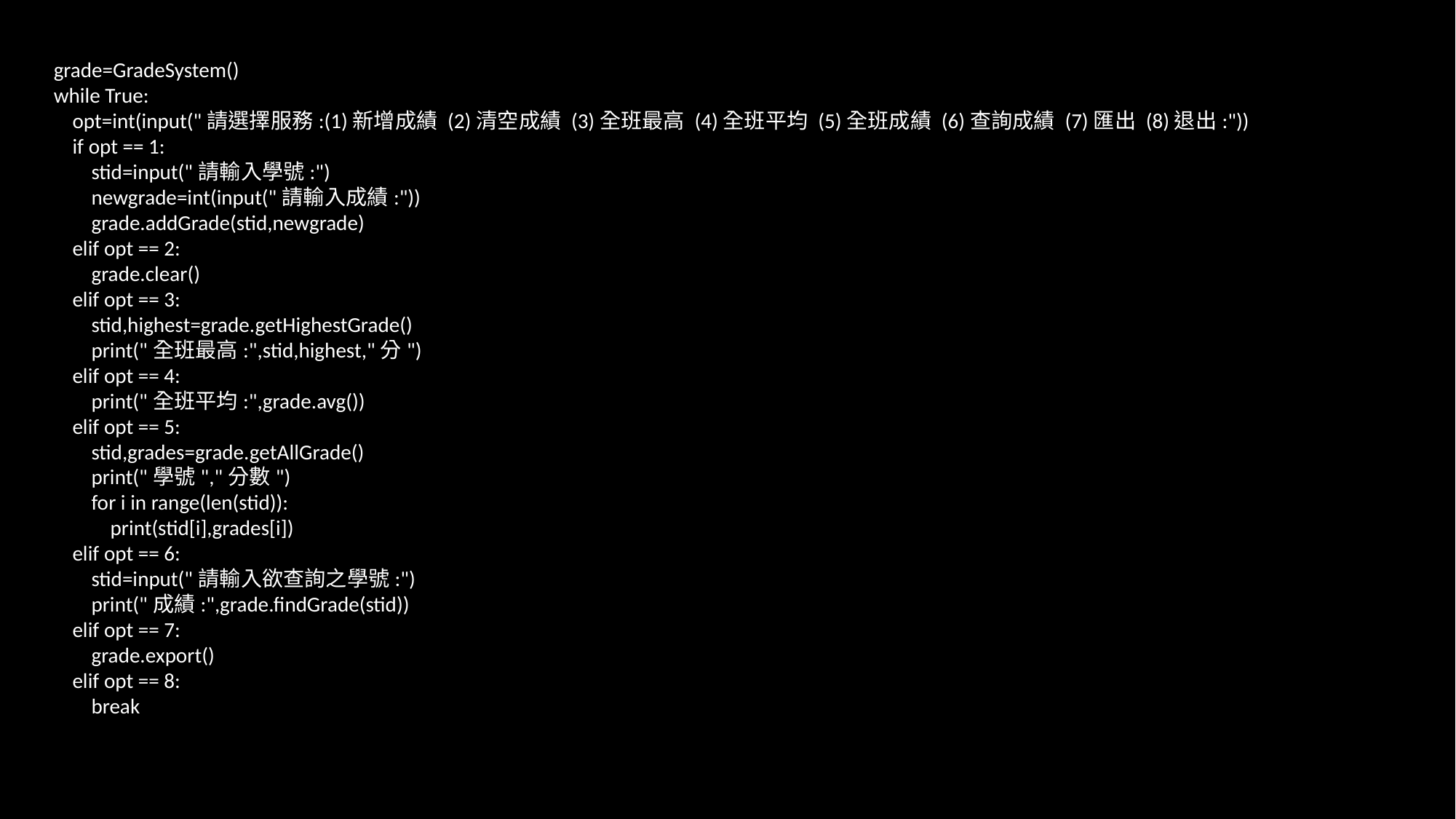

grade=GradeSystem()
while True:
    opt=int(input("請選擇服務:(1)新增成績 (2)清空成績 (3)全班最高 (4)全班平均 (5)全班成績 (6)查詢成績 (7)匯出 (8)退出:"))
    if opt == 1:
        stid=input("請輸入學號:")
        newgrade=int(input("請輸入成績:"))
        grade.addGrade(stid,newgrade)
    elif opt == 2:
        grade.clear()
    elif opt == 3:
        stid,highest=grade.getHighestGrade()
        print("全班最高:",stid,highest,"分")
    elif opt == 4:
        print("全班平均:",grade.avg())
    elif opt == 5:
        stid,grades=grade.getAllGrade()
        print("學號","分數")
        for i in range(len(stid)):
            print(stid[i],grades[i])
    elif opt == 6:
        stid=input("請輸入欲查詢之學號:")
        print("成績:",grade.findGrade(stid))
    elif opt == 7:
        grade.export()
    elif opt == 8:
        break